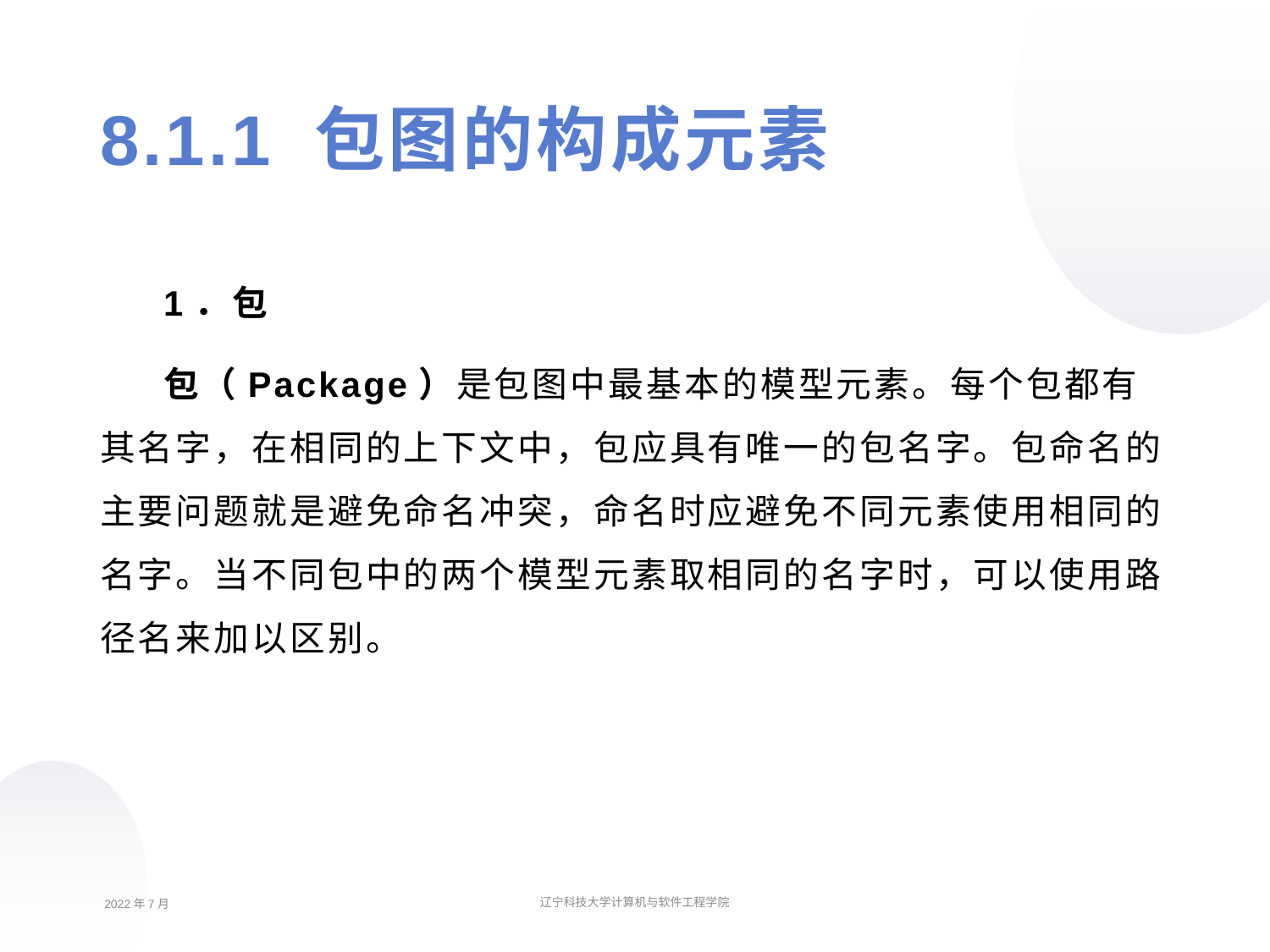

8.1.1 包图的构成元素
1．包
包（Package）是包图中最基本的模型元素。每个包都有其名字，在相同的上下文中，包应具有唯一的包名字。包命名的主要问题就是避免命名冲突，命名时应避免不同元素使用相同的名字。当不同包中的两个模型元素取相同的名字时，可以使用路径名来加以区别。

2022年7月
辽宁科技大学计算机与软件工程学院
5